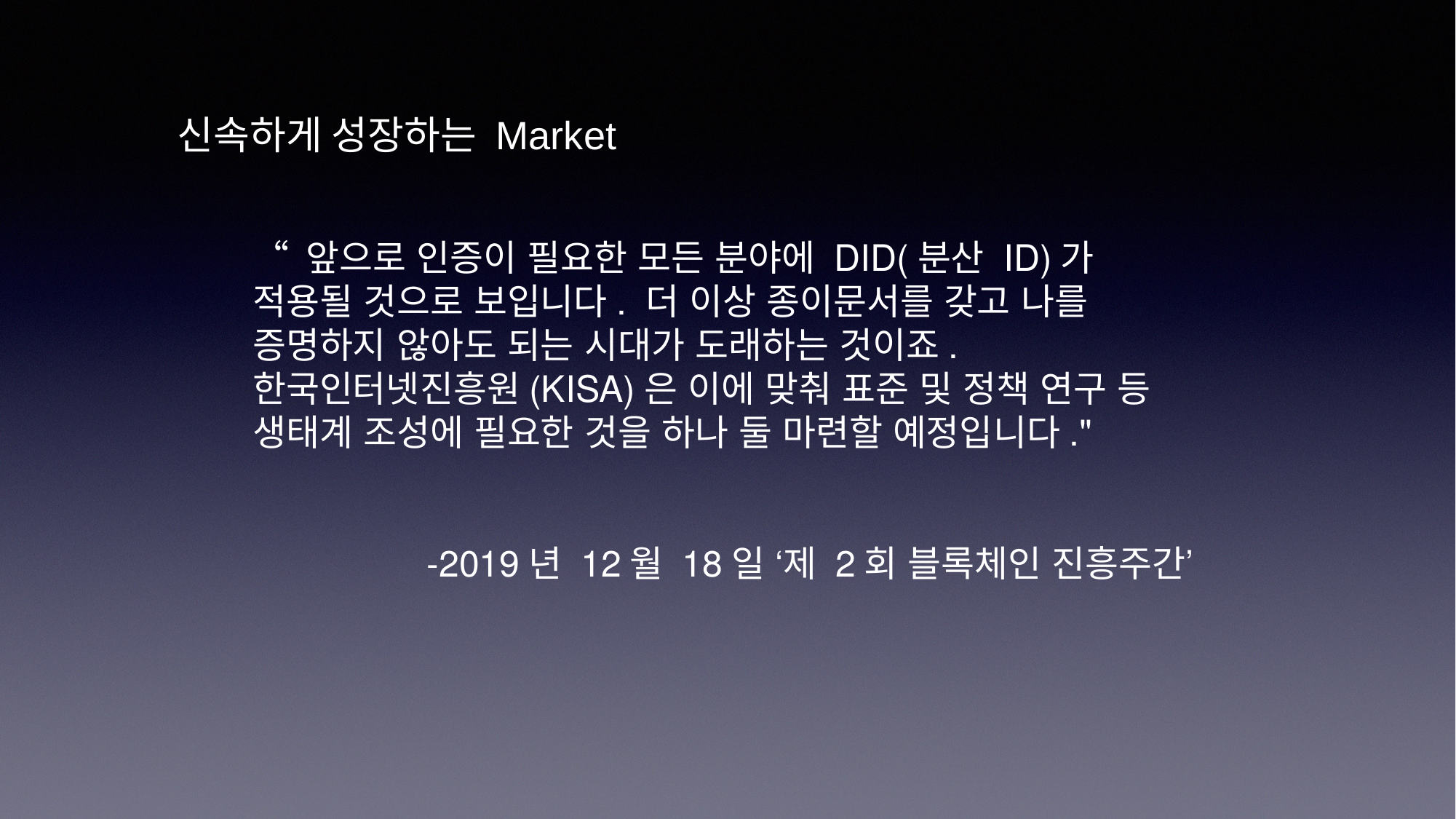

신속하게 성장하는 Market
“ 앞으로 인증이 필요한 모든 분야에 DID(분산 ID)가 적용될 것으로 보입니다. 더 이상 종이문서를 갖고 나를 증명하지 않아도 되는 시대가 도래하는 것이죠. 한국인터넷진흥원(KISA)은 이에 맞춰 표준 및 정책 연구 등 생태계 조성에 필요한 것을 하나 둘 마련할 예정입니다."

-2019년 12월 18일 ‘제 2회 블록체인 진흥주간’